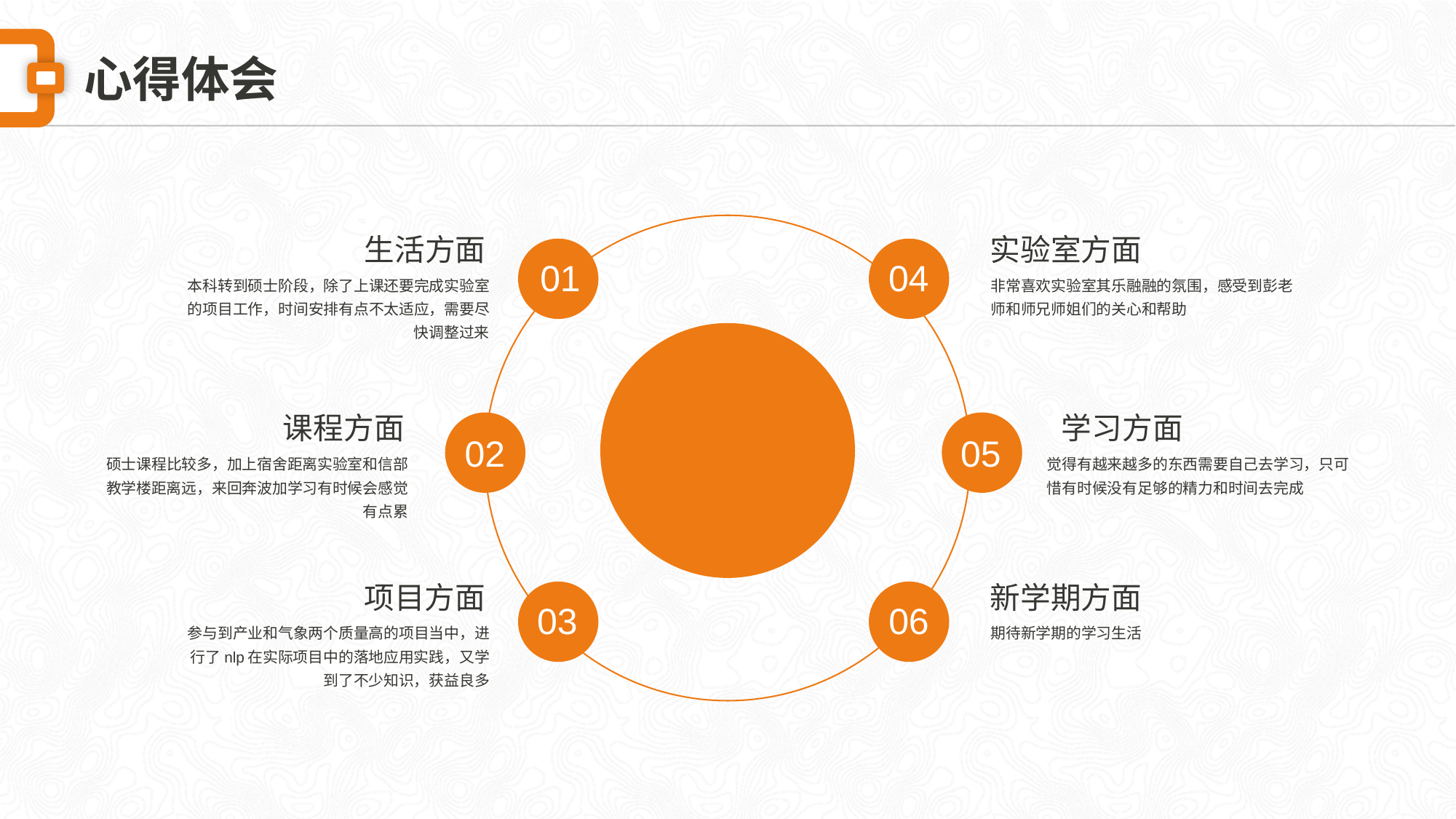

心得体会

生活方面
本科转到硕士阶段，除了上课还要完成实验室的项目工作，时间安排有点不太适应，需要尽快调整过来
实验室方面
非常喜欢实验室其乐融融的氛围，感受到彭老师和师兄师姐们的关心和帮助

01
04

课程方面
硕士课程比较多，加上宿舍距离实验室和信部教学楼距离远，来回奔波加学习有时候会感觉有点累
学习方面
觉得有越来越多的东西需要自己去学习，只可惜有时候没有足够的精力和时间去完成
02
05
项目方面
参与到产业和气象两个质量高的项目当中，进行了nlp在实际项目中的落地应用实践，又学到了不少知识，获益良多
新学期方面
期待新学期的学习生活
03
06